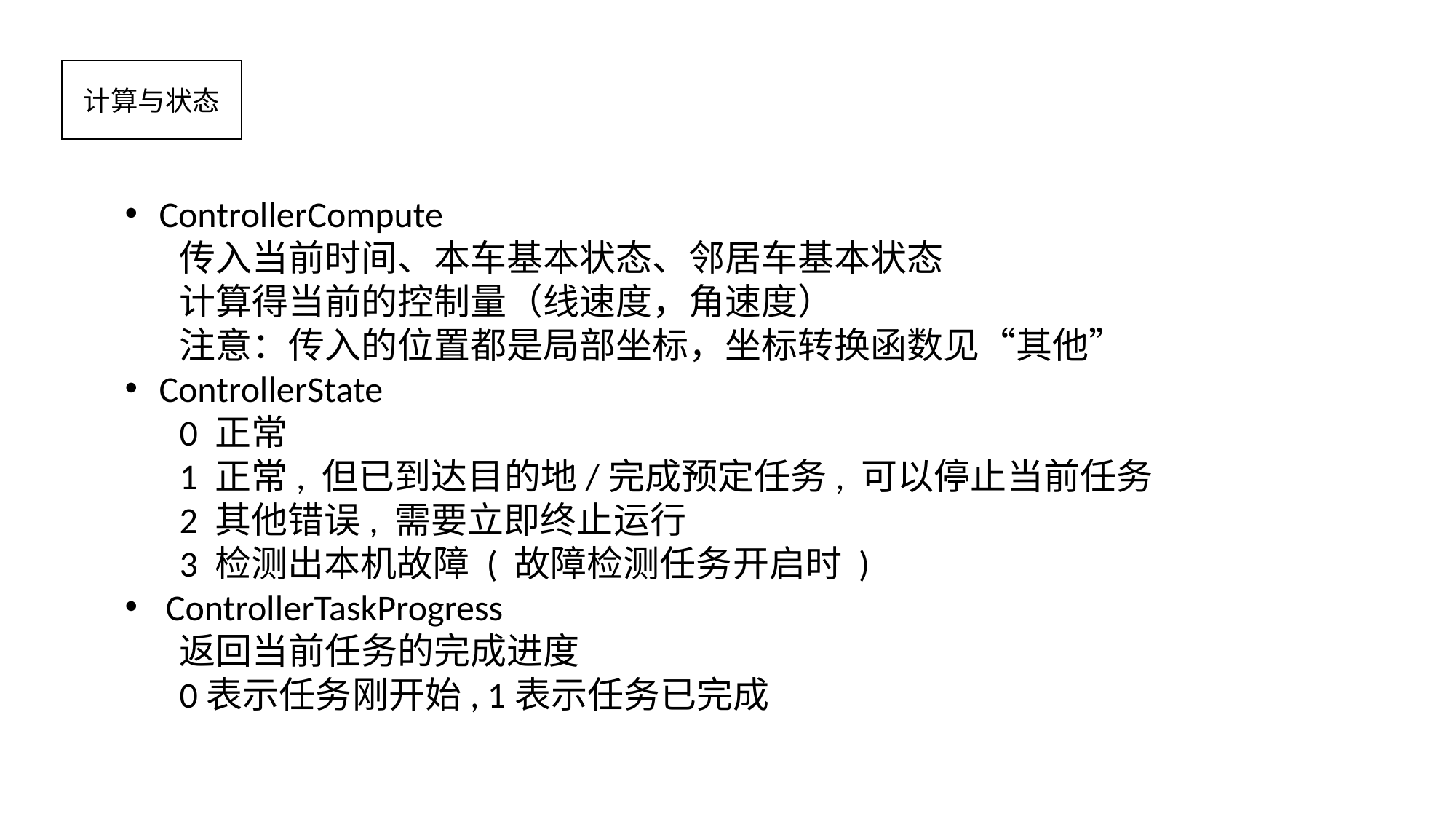

计算与状态
ControllerCompute
传入当前时间、本车基本状态、邻居车基本状态
计算得当前的控制量（线速度，角速度）
注意：传入的位置都是局部坐标，坐标转换函数见“其他”
ControllerState
0 正常
1 正常, 但已到达目的地/完成预定任务, 可以停止当前任务
2 其他错误, 需要立即终止运行
3 检测出本机故障 ( 故障检测任务开启时 )
ControllerTaskProgress
返回当前任务的完成进度
0表示任务刚开始, 1表示任务已完成